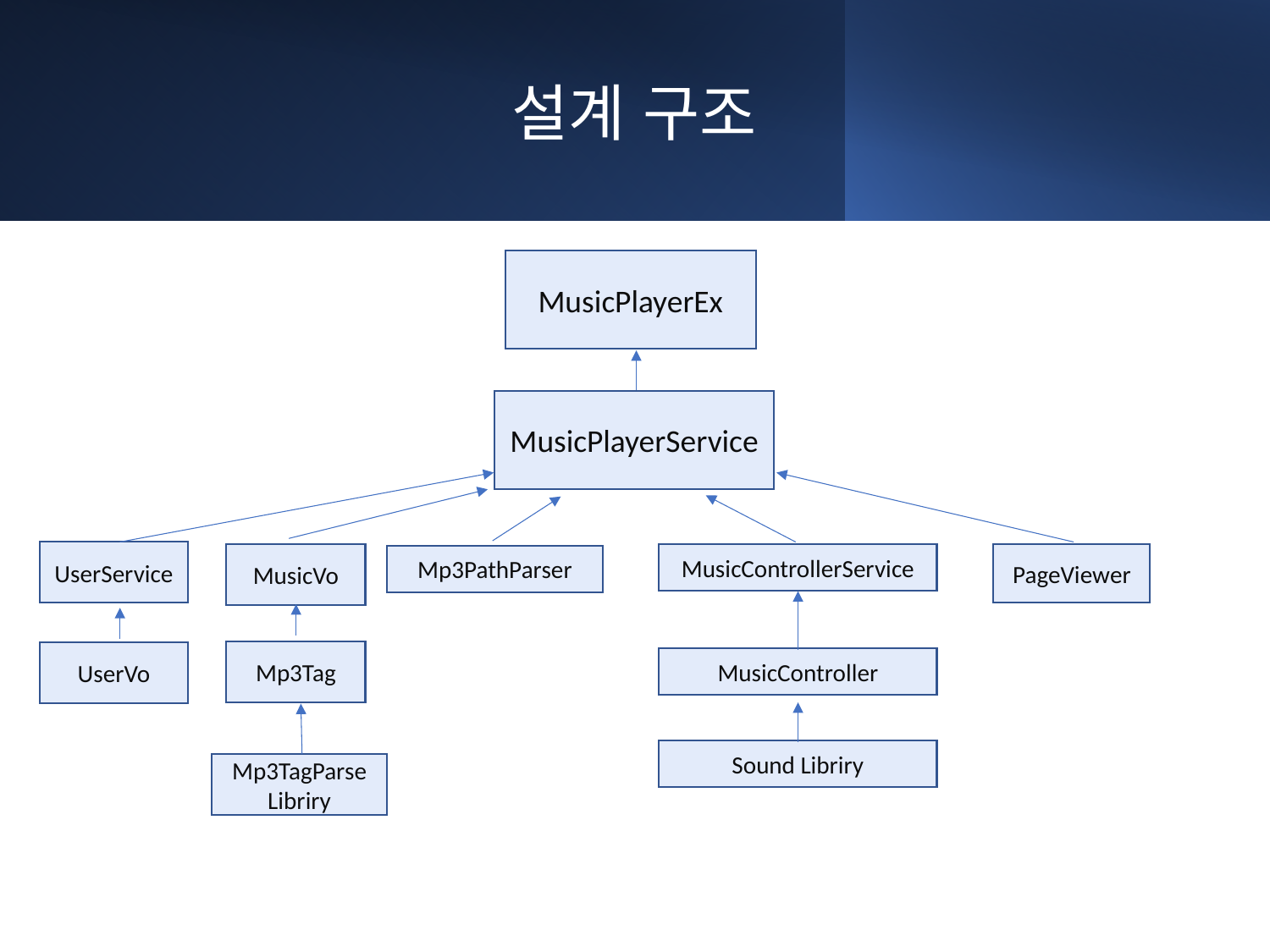

# 설계 구조
MusicPlayerEx
MusicPlayerService
UserService
MusicVo
MusicControllerService
PageViewer
Mp3PathParser
Mp3Tag
UserVo
MusicController
Sound Libriry
Mp3TagParse Libriry